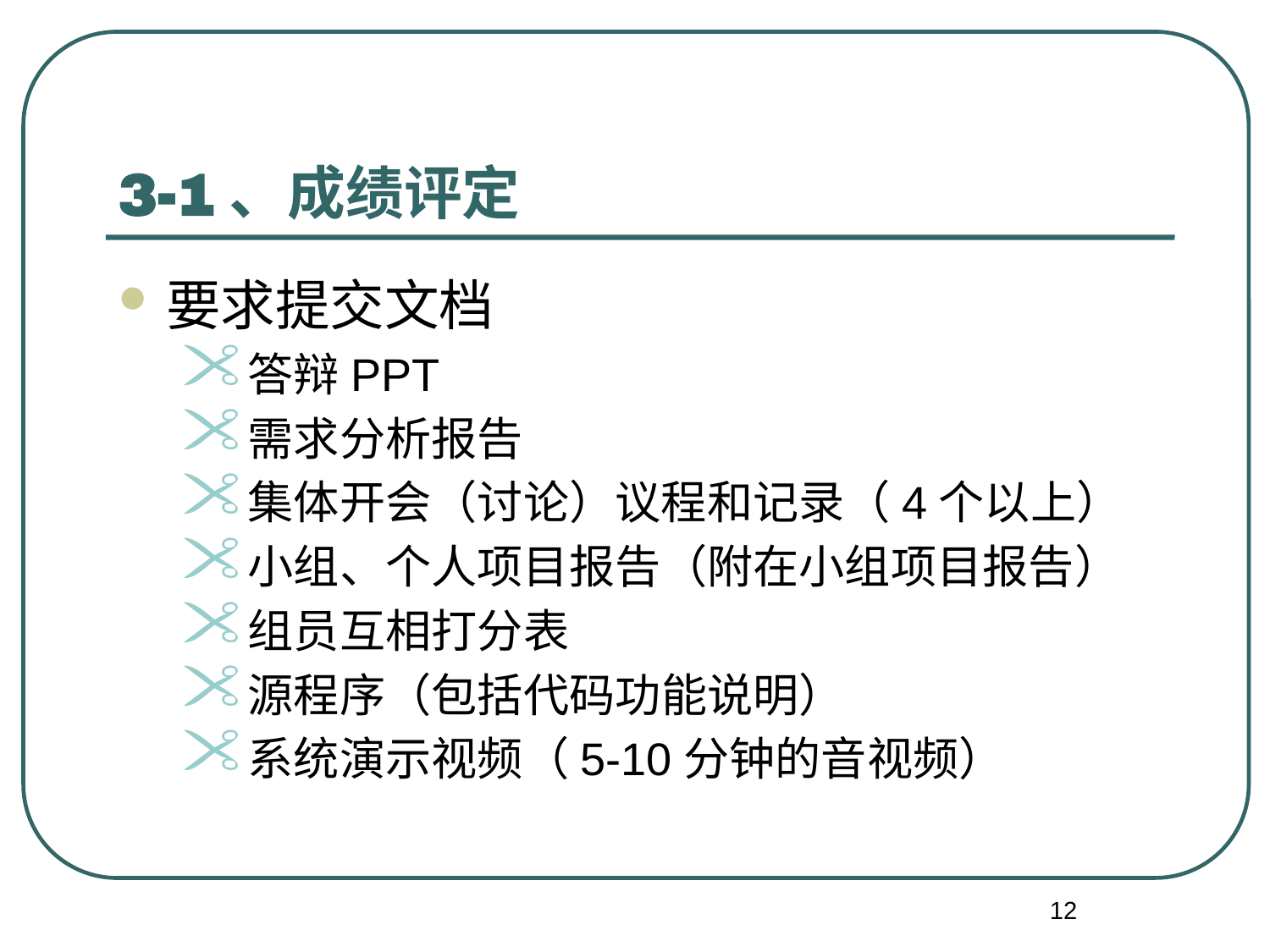

3-1、成绩评定
要求提交文档
答辩PPT
需求分析报告
集体开会（讨论）议程和记录（4个以上）
小组、个人项目报告（附在小组项目报告）
组员互相打分表
源程序（包括代码功能说明）
系统演示视频（5-10分钟的音视频）

12